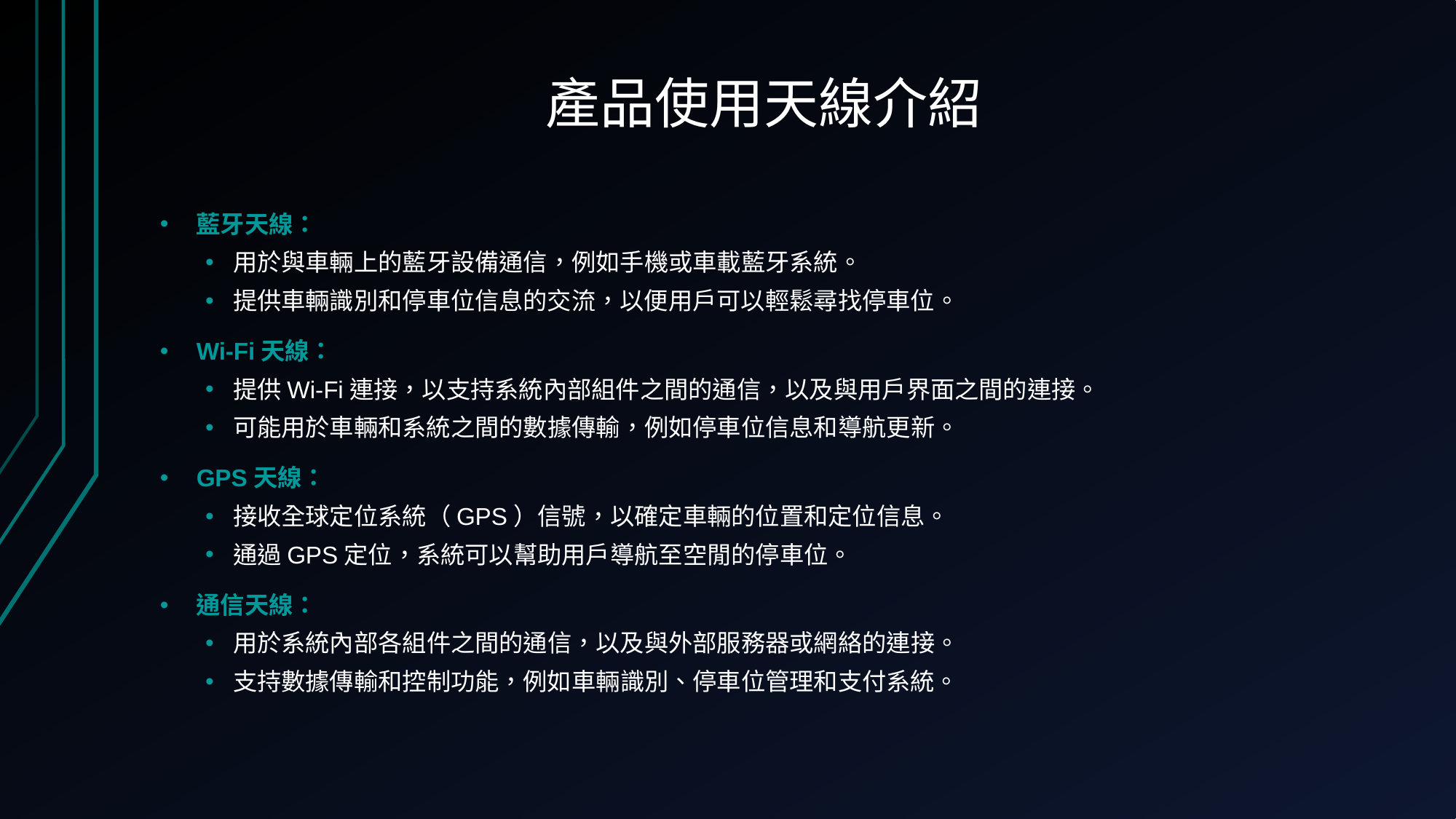

# 產品使用天線介紹
藍牙天線：
用於與車輛上的藍牙設備通信，例如手機或車載藍牙系統。
提供車輛識別和停車位信息的交流，以便用戶可以輕鬆尋找停車位。
Wi-Fi天線：
提供Wi-Fi連接，以支持系統內部組件之間的通信，以及與用戶界面之間的連接。
可能用於車輛和系統之間的數據傳輸，例如停車位信息和導航更新。
GPS天線：
接收全球定位系統（GPS）信號，以確定車輛的位置和定位信息。
通過GPS定位，系統可以幫助用戶導航至空閒的停車位。
通信天線：
用於系統內部各組件之間的通信，以及與外部服務器或網絡的連接。
支持數據傳輸和控制功能，例如車輛識別、停車位管理和支付系統。